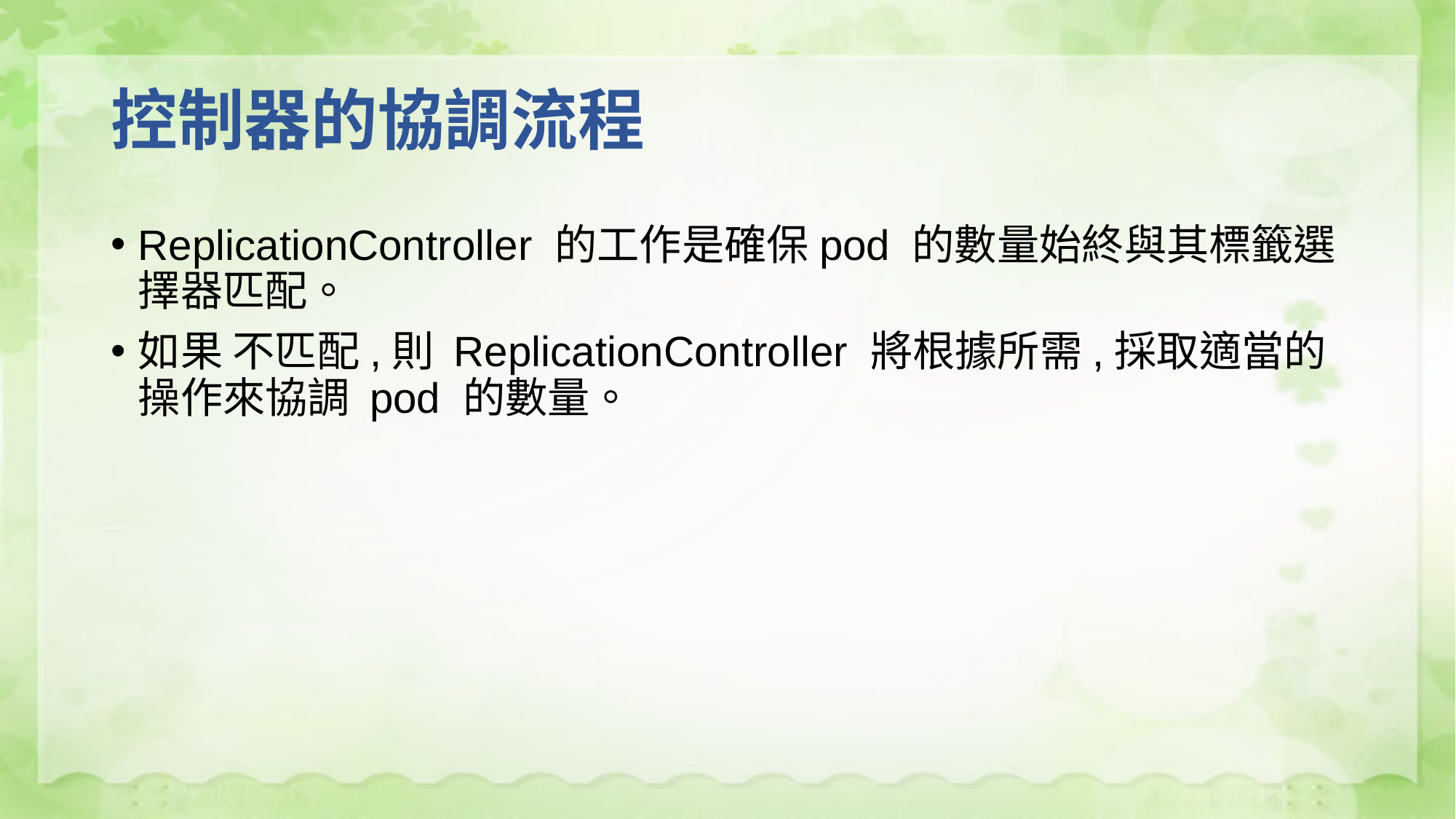

# 控制器的協調流程
ReplicationController 的工作是確保pod 的數量始終與其標籤選擇器匹配。
如果 不匹配,則 ReplicationController 將根據所需,採取適當的操作來協調 pod 的數量。